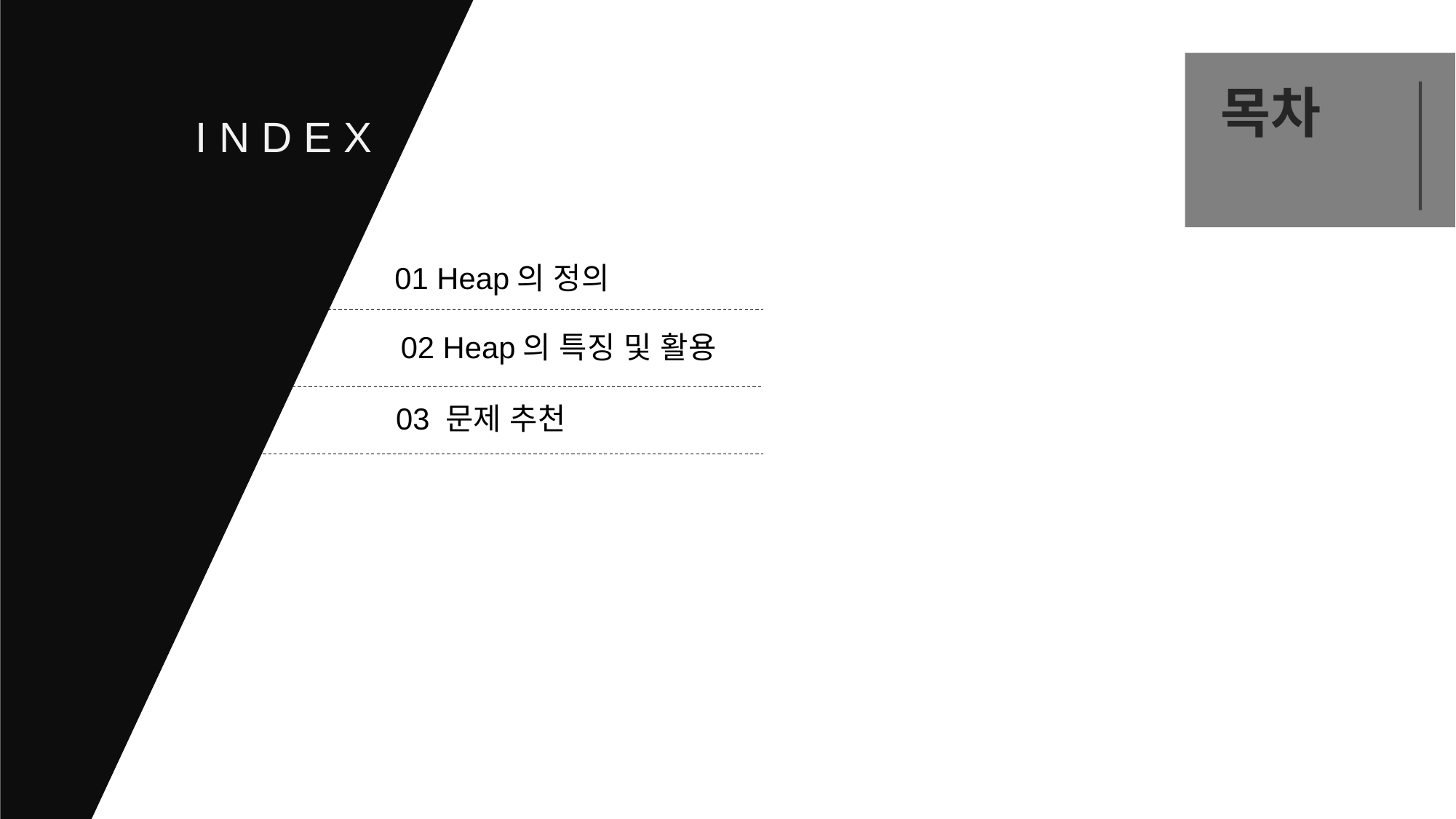

목차

I N D E X
01 Heap의 정의
02 Heap의 특징 및 활용
03 문제 추천
LSJ